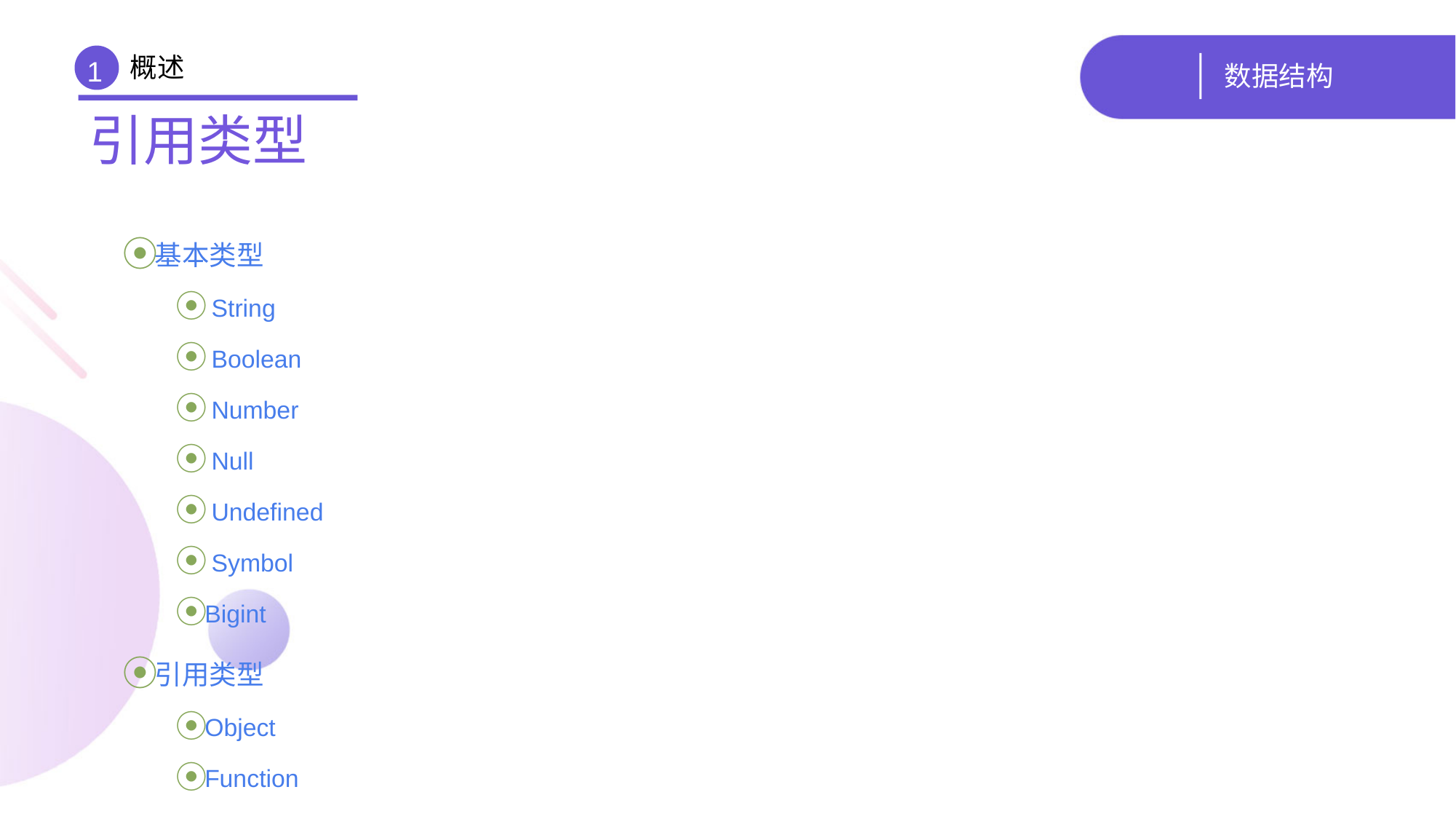

概述
# 数据结构
1
引用类型
基本类型
 String
 Boolean
 Number
 Null
 Undefined
 Symbol
Bigint
引用类型
Object
Function